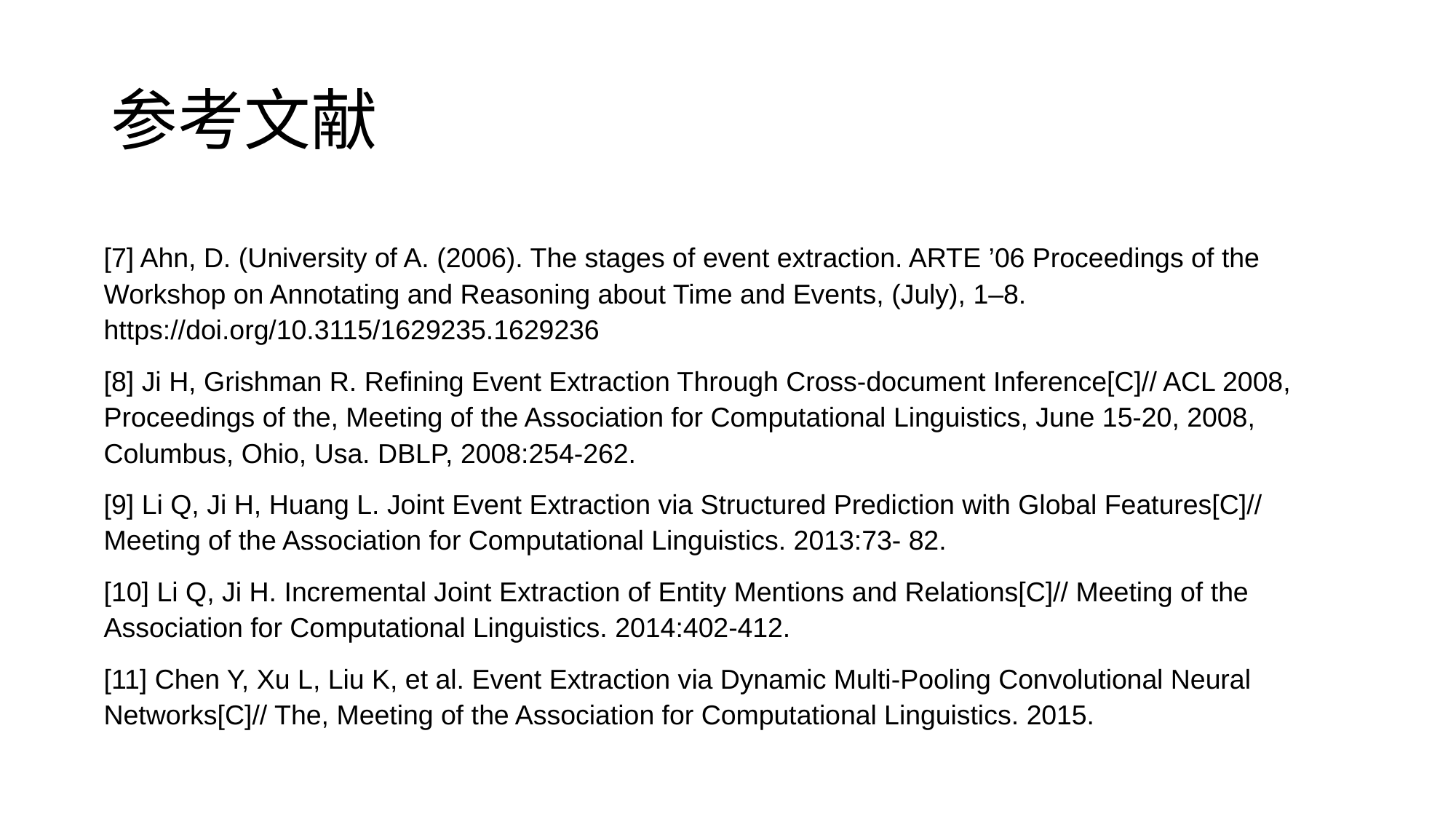

# 参考文献
[7] Ahn, D. (University of A. (2006). The stages of event extraction. ARTE ’06 Proceedings of the Workshop on Annotating and Reasoning about Time and Events, (July), 1–8. https://doi.org/10.3115/1629235.1629236
[8] Ji H, Grishman R. Refining Event Extraction Through Cross-document Inference[C]// ACL 2008, Proceedings of the, Meeting of the Association for Computational Linguistics, June 15-20, 2008, Columbus, Ohio, Usa. DBLP, 2008:254-262.
[9] Li Q, Ji H, Huang L. Joint Event Extraction via Structured Prediction with Global Features[C]// Meeting of the Association for Computational Linguistics. 2013:73- 82.
[10] Li Q, Ji H. Incremental Joint Extraction of Entity Mentions and Relations[C]// Meeting of the Association for Computational Linguistics. 2014:402-412.
[11] Chen Y, Xu L, Liu K, et al. Event Extraction via Dynamic Multi-Pooling Convolutional Neural Networks[C]// The, Meeting of the Association for Computational Linguistics. 2015.